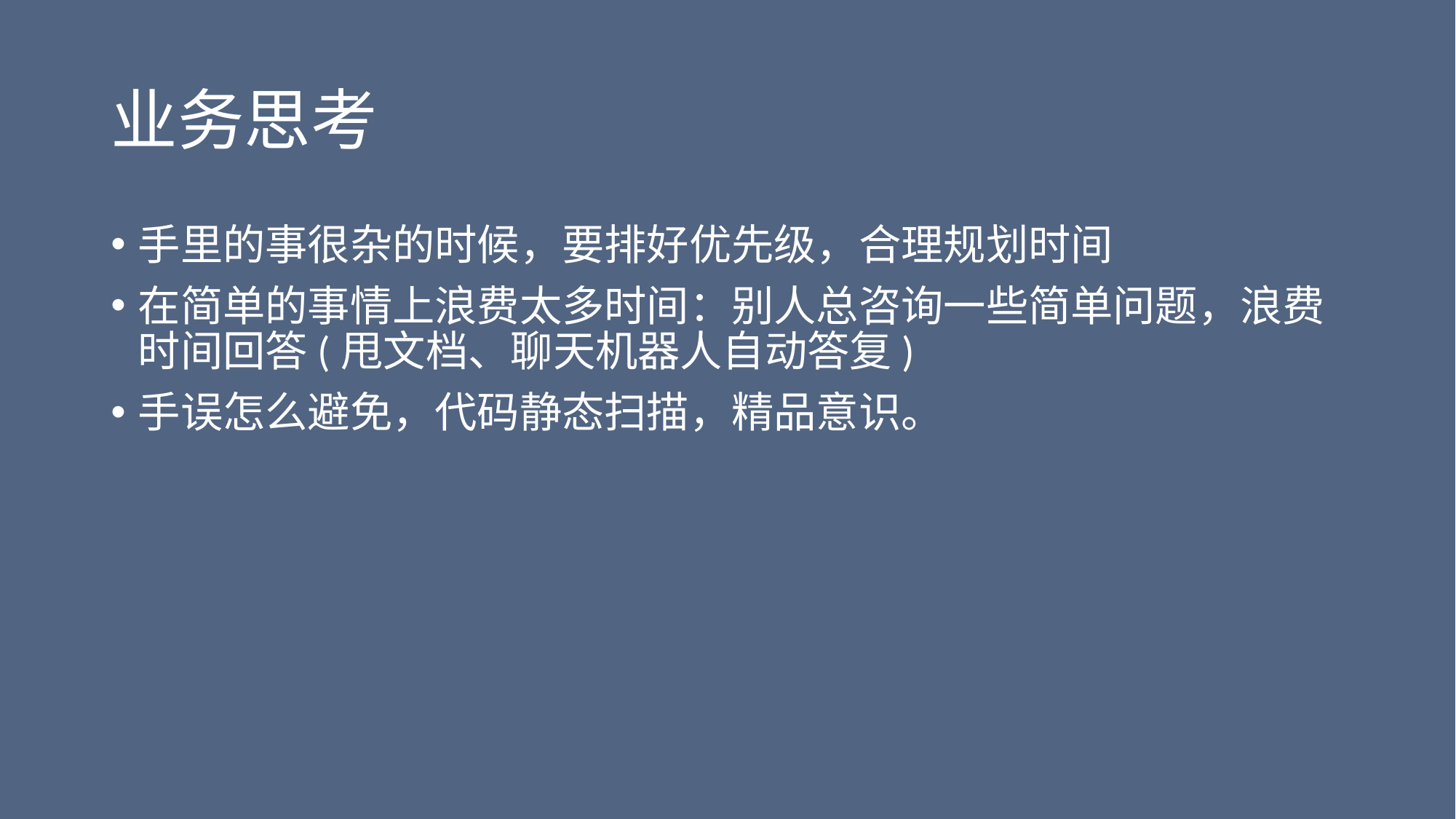

# 业务思考
手里的事很杂的时候，要排好优先级，合理规划时间
在简单的事情上浪费太多时间：别人总咨询一些简单问题，浪费时间回答(甩文档、聊天机器人自动答复)
手误怎么避免，代码静态扫描，精品意识。